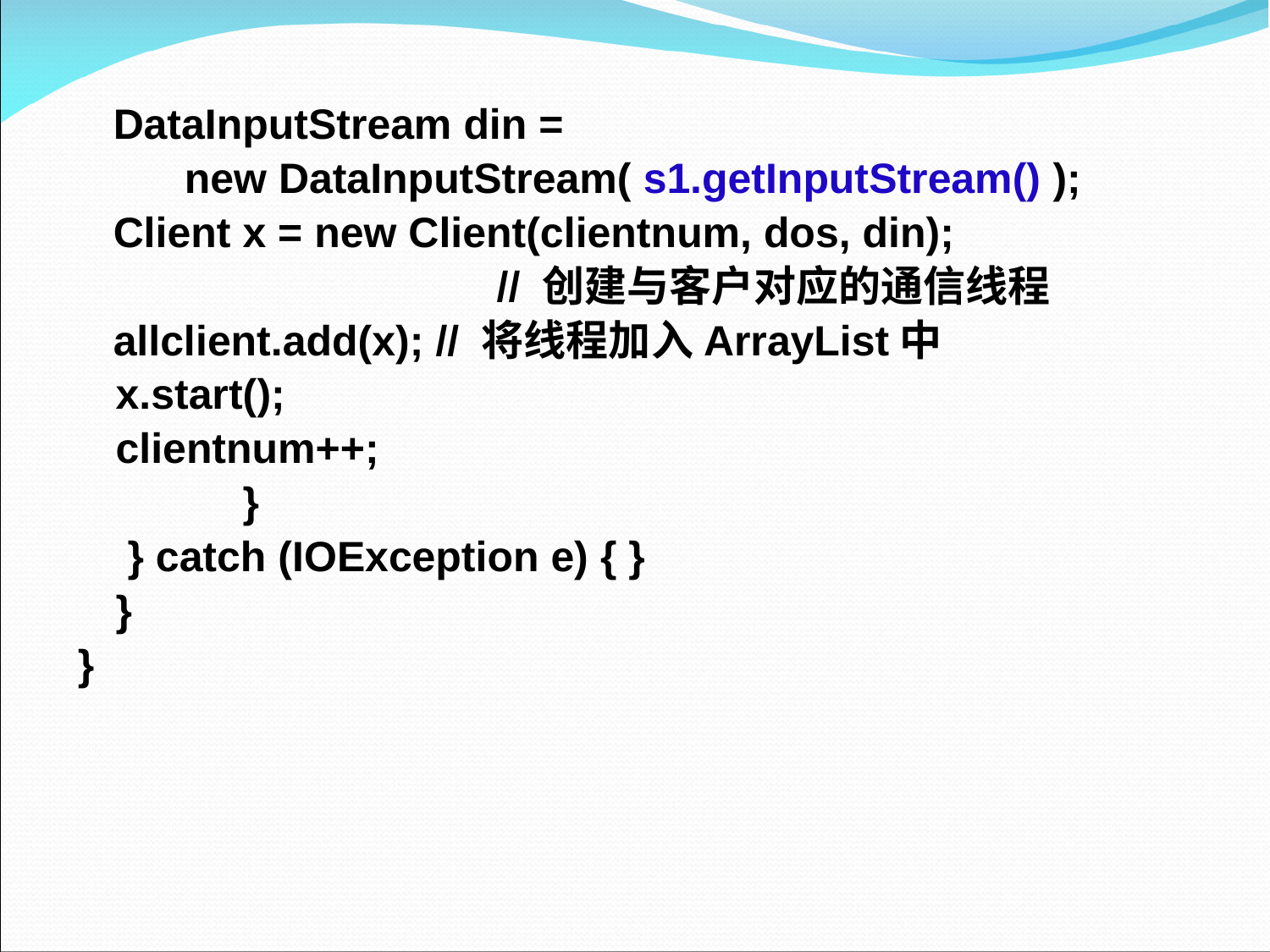

DataInputStream din =
         new DataInputStream( s1.getInputStream() );
   Client x = new Client(clientnum, dos, din);
				// 创建与客户对应的通信线程
   allclient.add(x); // 将线程加入ArrayList中
	x.start();
	clientnum++;
		}
	 } catch (IOException e) { }
	}
}